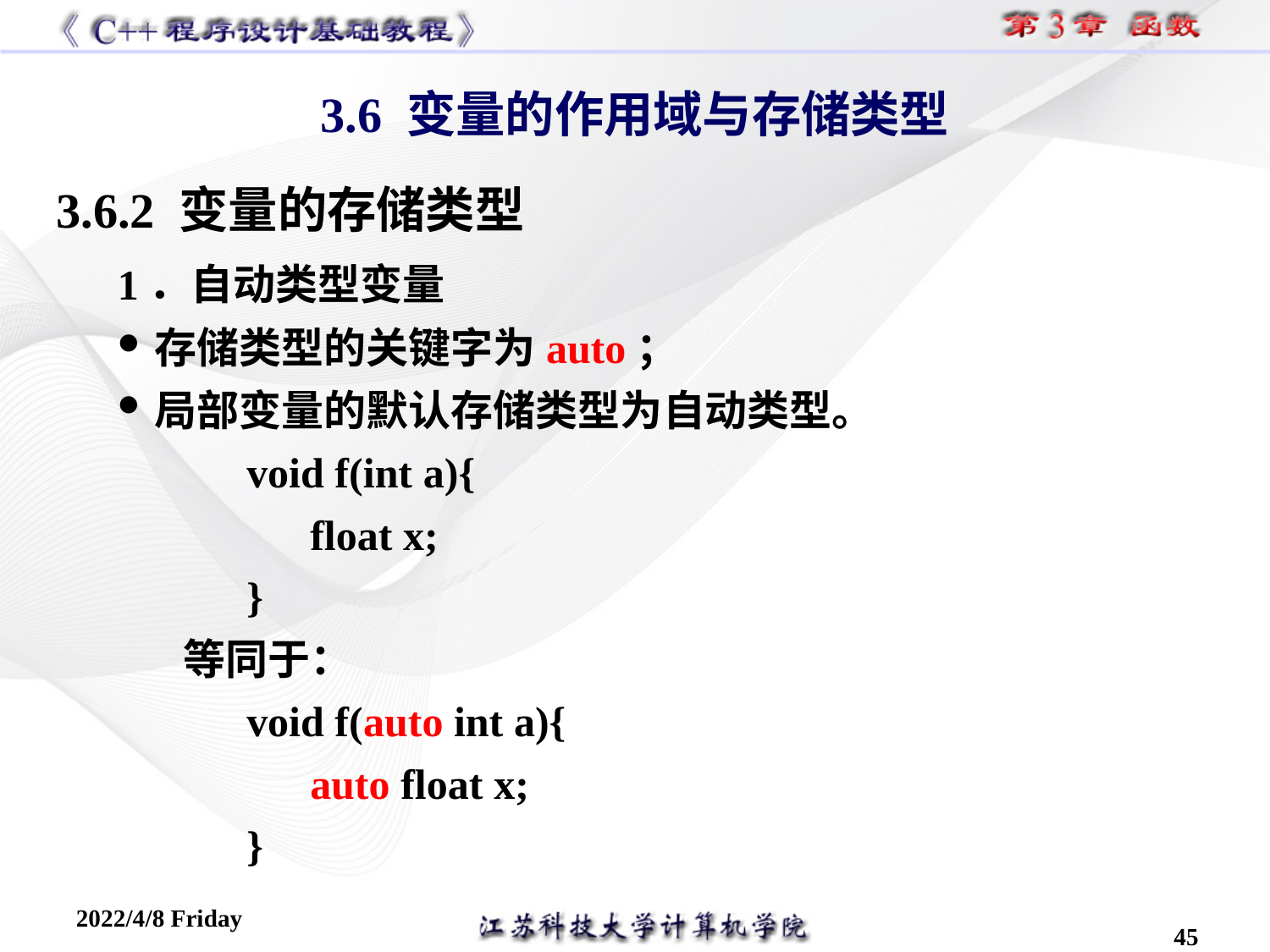

3.6 变量的作用域与存储类型
3.6.2 变量的存储类型
     1．自动类型变量
存储类型的关键字为auto；
局部变量的默认存储类型为自动类型。
void f(int a){
float x;
}
等同于：
void f(auto int a){
auto float x;
}